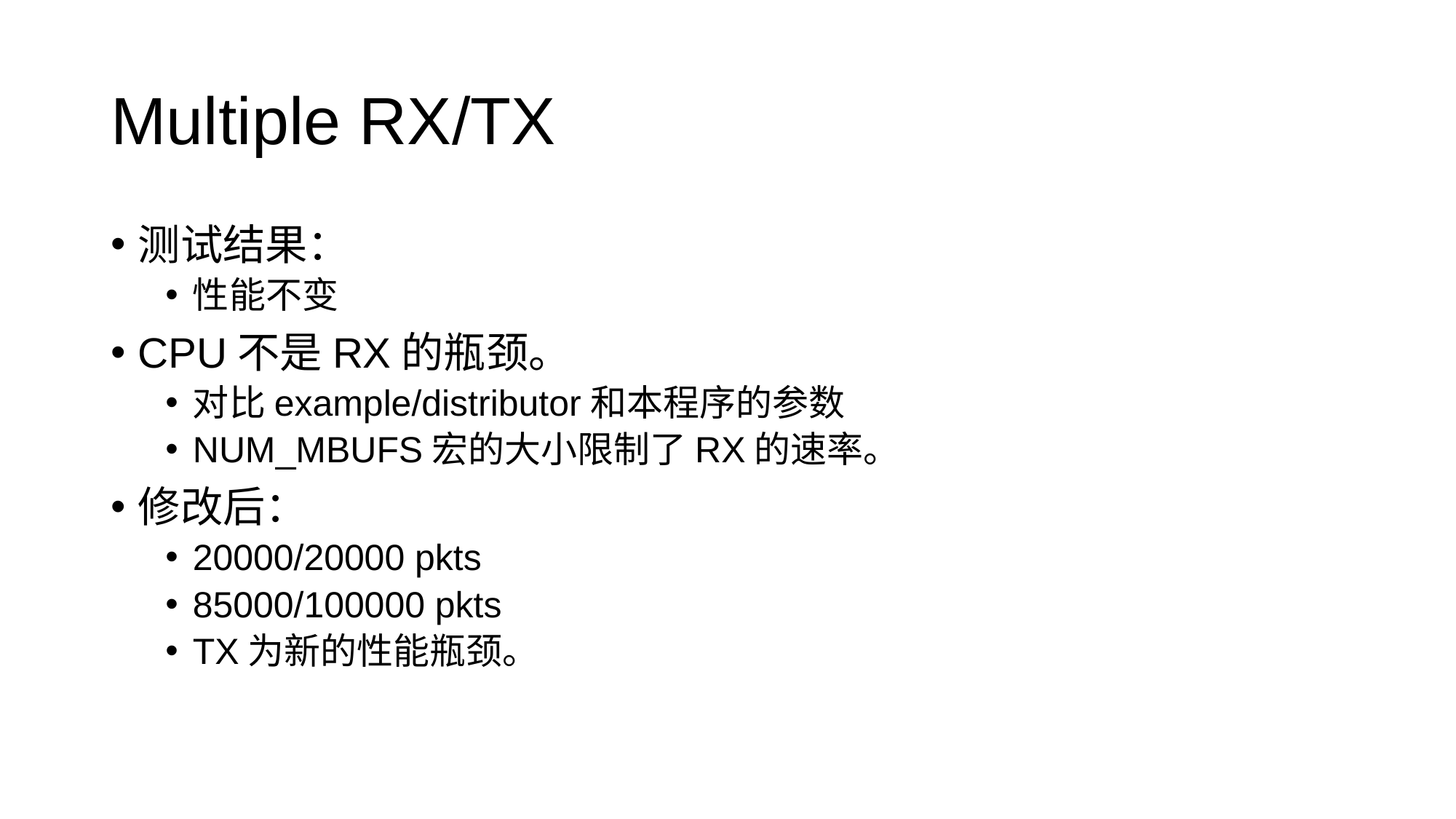

# Multiple RX/TX
测试结果：
性能不变
CPU不是RX的瓶颈。
对比example/distributor和本程序的参数
NUM_MBUFS宏的大小限制了RX的速率。
修改后：
20000/20000 pkts
85000/100000 pkts
TX为新的性能瓶颈。